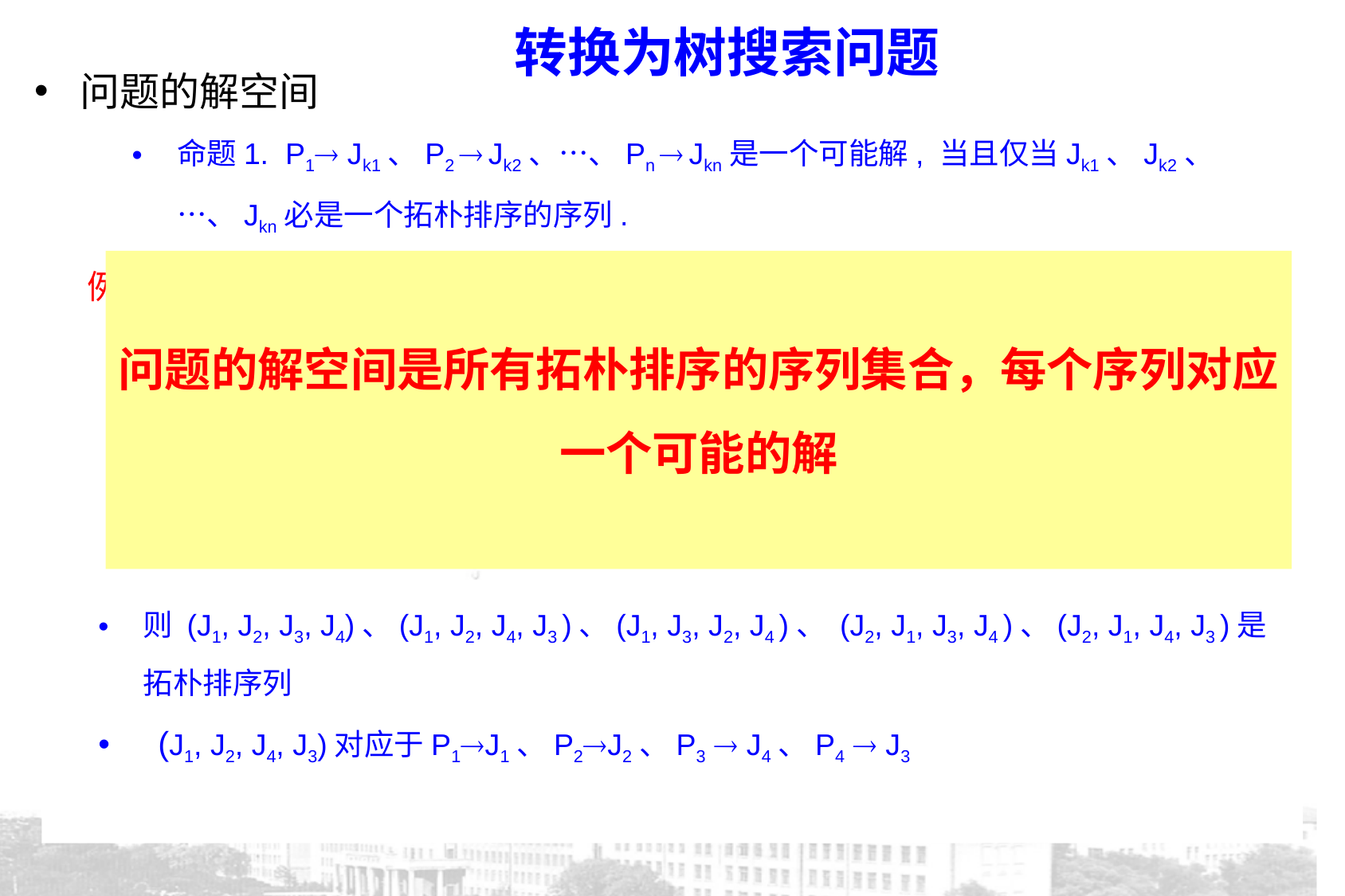

# 转换为树搜索问题
问题的解空间
命题1.  P1→ Jk1、P2 → Jk2、…、Pn → Jkn是一个可能解, 当且仅当Jk1、Jk2、…、Jkn必是一个拓朴排序的序列.
      例.  P={P1, P2, P3, P4}, J={J1, J2, J3, J4}, J的偏序如下：

问题的解空间是所有拓朴排序的序列集合，每个序列对应一个可能的解

J1
J2

J3
J4
则 (J1, J2, J3, J4)、(J1, J2, J4, J3 )、(J1, J3, J2, J4 )、 (J2, J1, J3, J4 )、(J2, J1, J4, J3 )是拓朴排序列
(J1, J2, J4, J3)对应于P1→J1、P2→J2、P3 → J4、P4 → J3